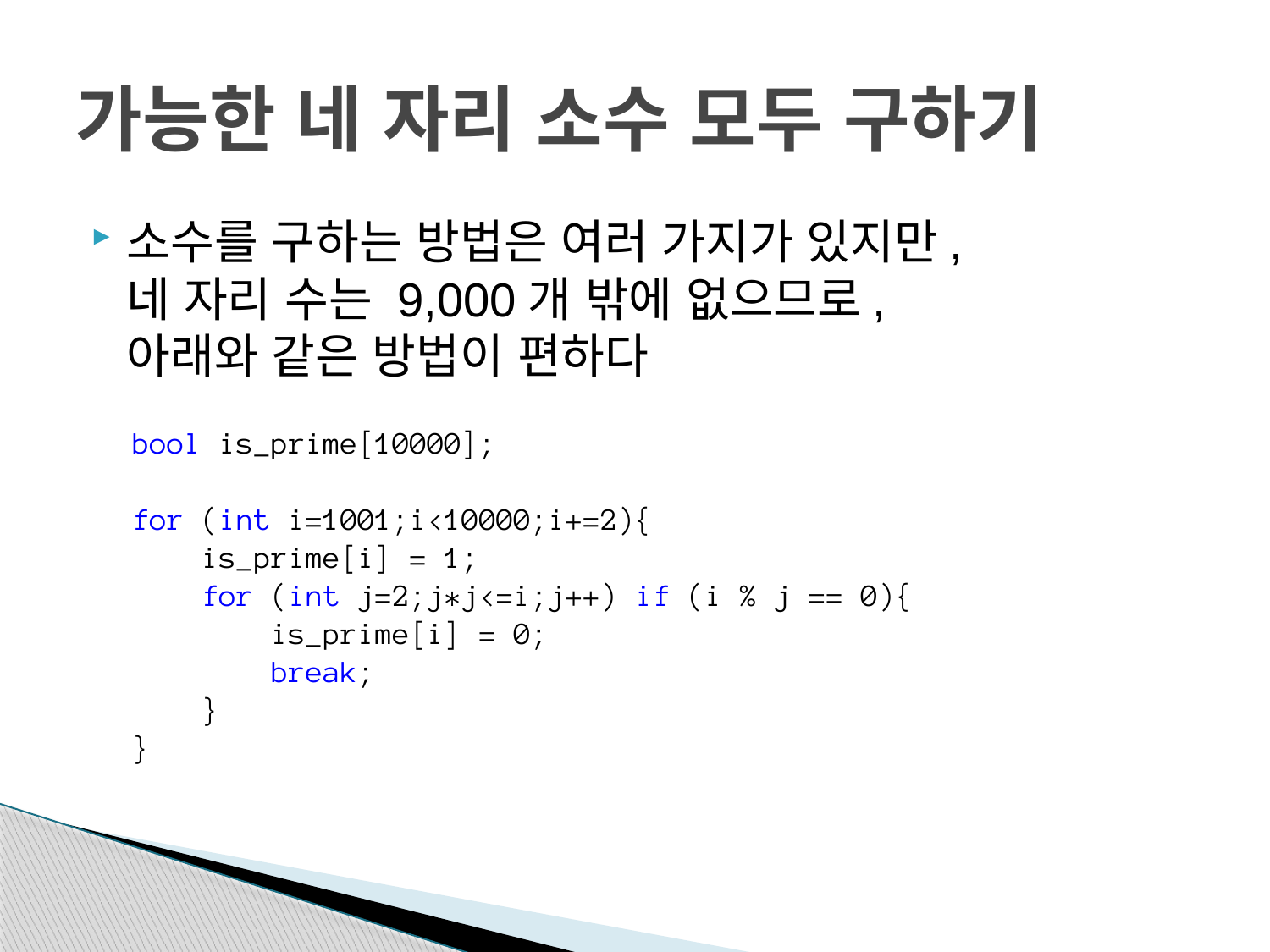

# 가능한 네 자리 소수 모두 구하기
소수를 구하는 방법은 여러 가지가 있지만,
네 자리 수는 9,000개 밖에 없으므로,
아래와 같은 방법이 편하다
bool is_prime[10000];

for (int i=1001;i<10000;i+=2){
    is_prime[i] = 1;
    for (int j=2;j*j<=i;j++) if (i % j == 0){
        is_prime[i] = 0;
        break;
    }
}